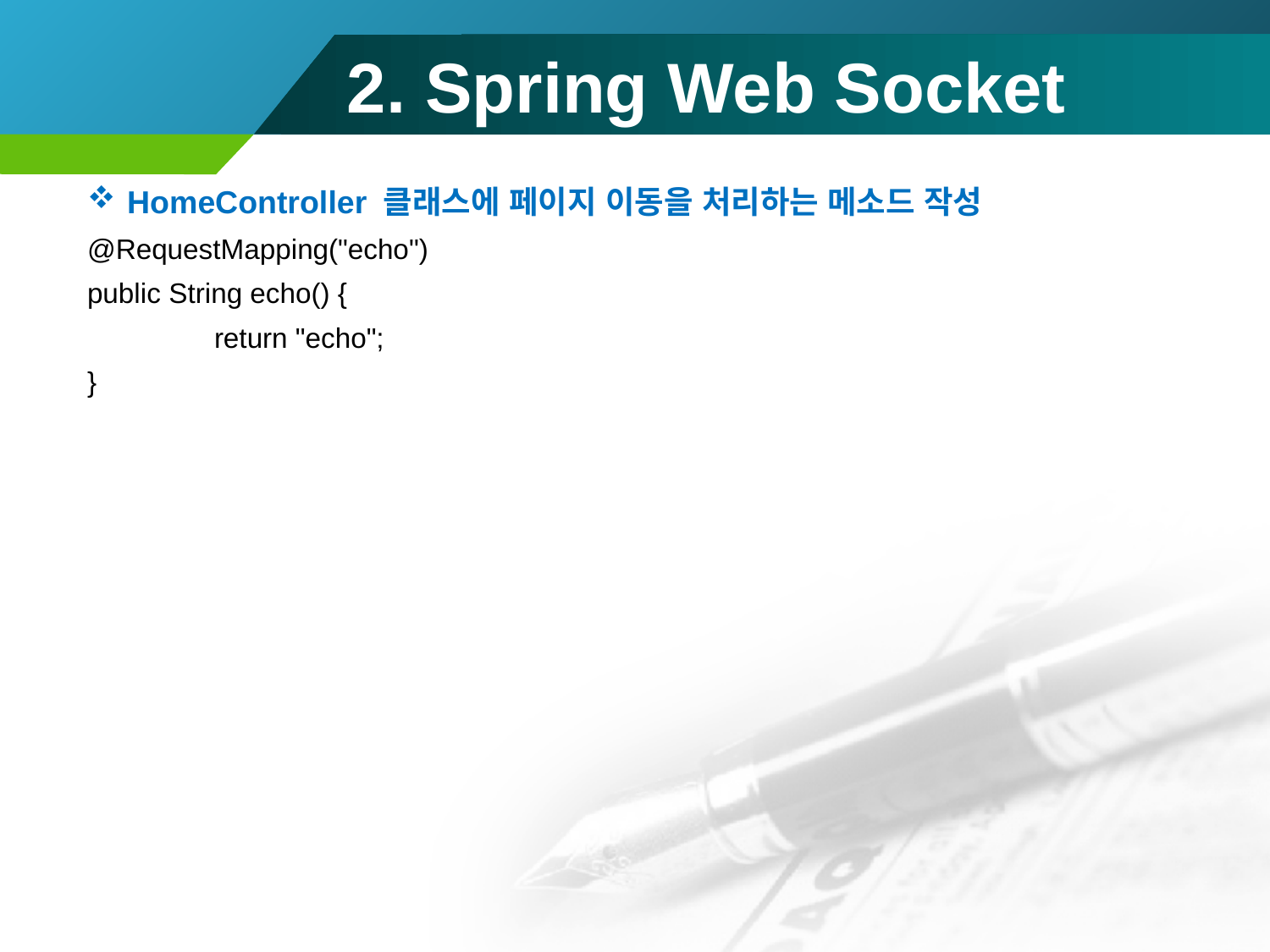

# 2. Spring Web Socket
HomeController 클래스에 페이지 이동을 처리하는 메소드 작성
@RequestMapping("echo")
public String echo() {
	return "echo";
}